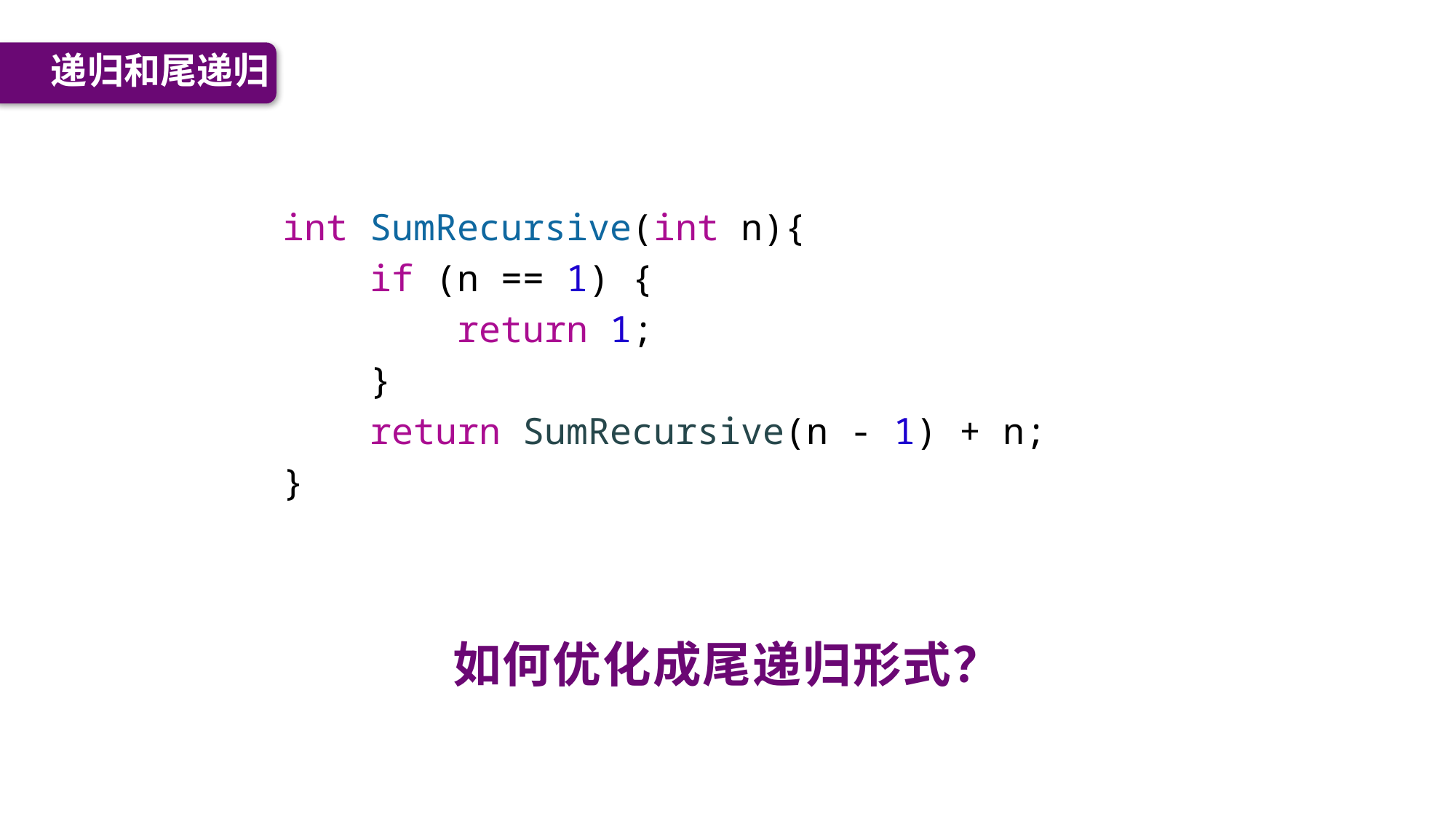

递归和尾递归

int SumRecursive(int n){
    if (n == 1) {
        return 1;
    }
    return SumRecursive(n - 1) + n;
}
如何优化成尾递归形式？